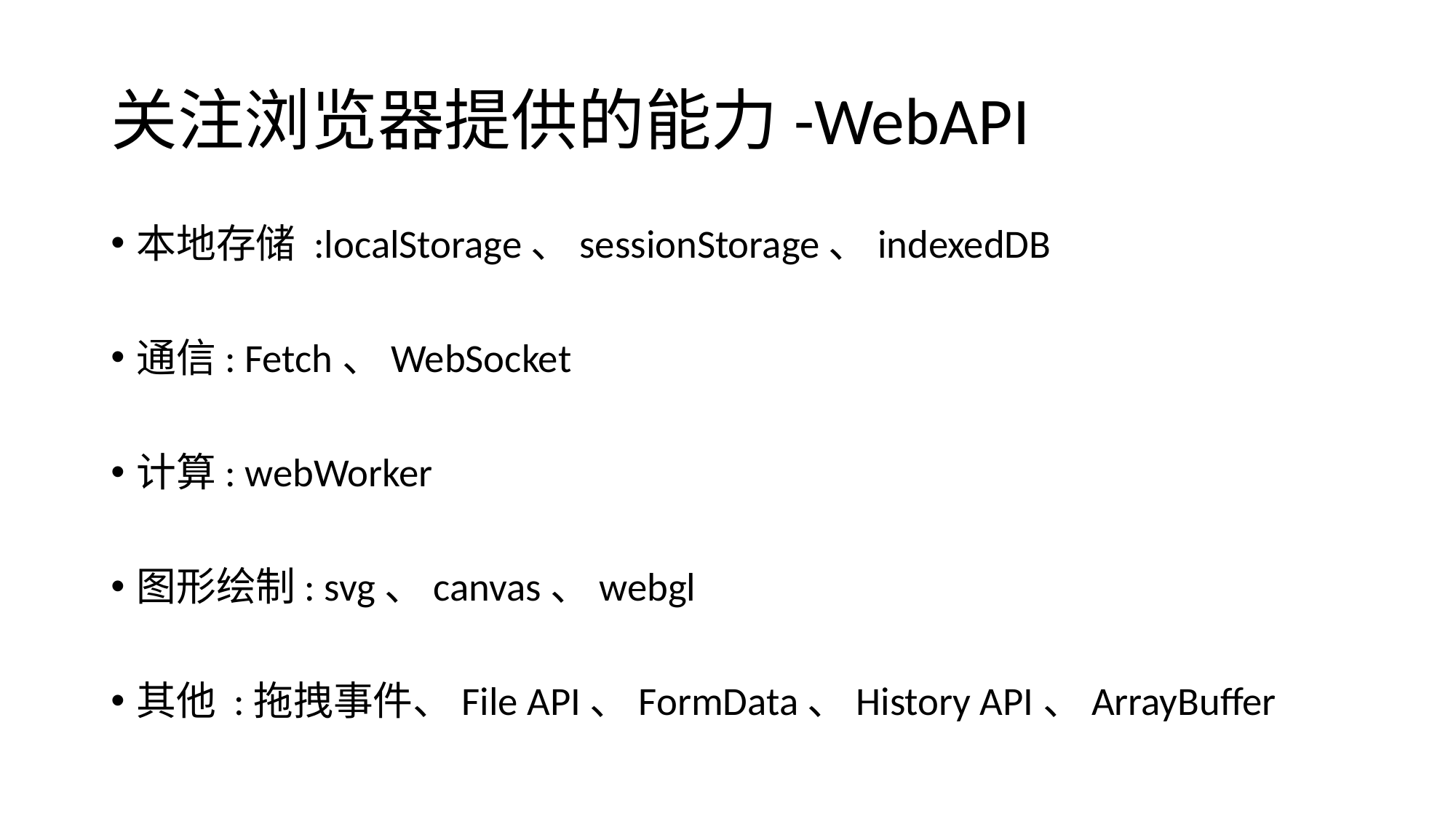

# 关注浏览器提供的能力-WebAPI
本地存储 :localStorage、sessionStorage、indexedDB

通信: Fetch、WebSocket

计算: webWorker

图形绘制: svg、canvas、webgl

其他 :拖拽事件、File API、FormData、History API、ArrayBuffer